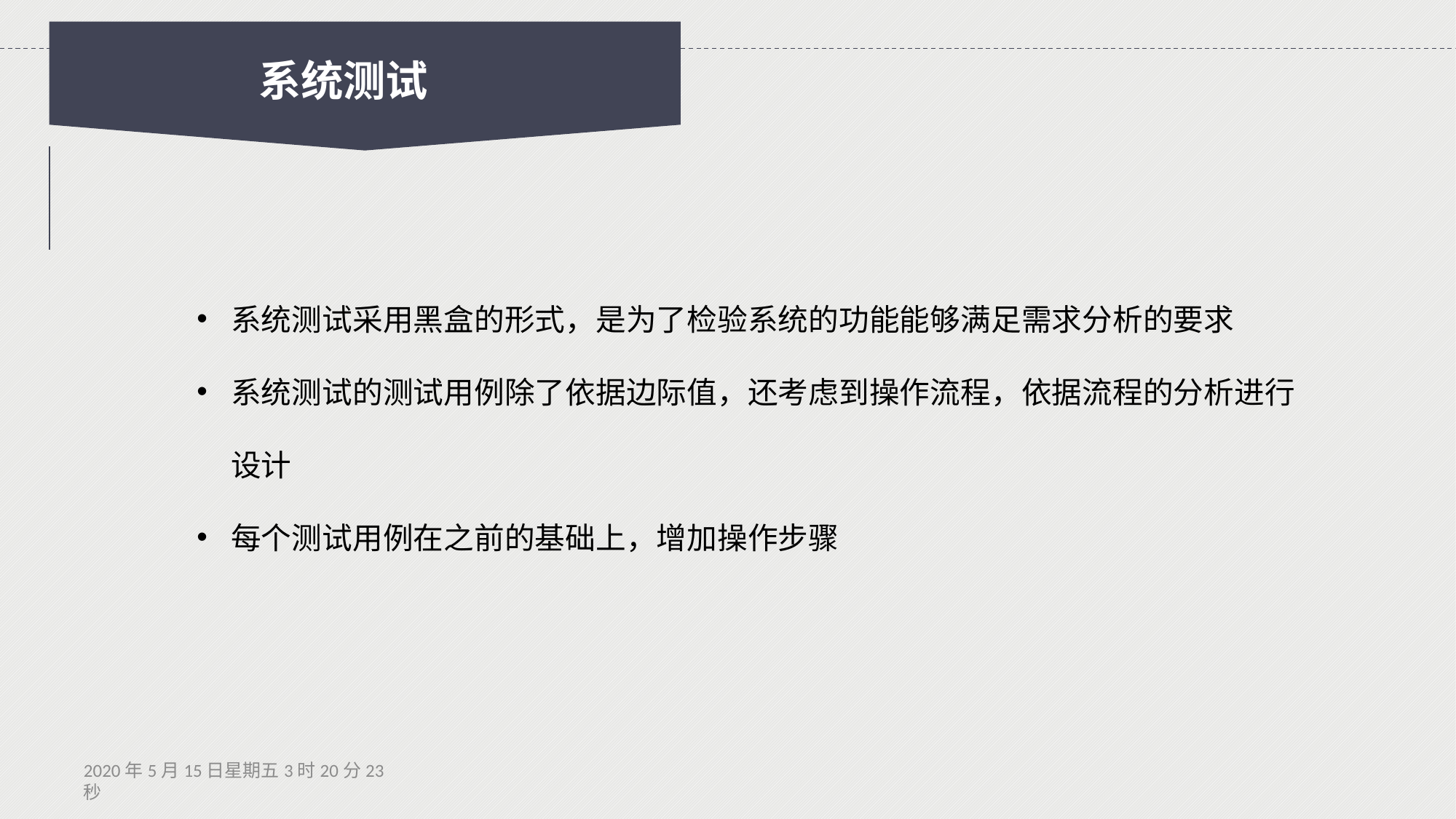

系统测试
系统测试采用黑盒的形式，是为了检验系统的功能能够满足需求分析的要求
系统测试的测试用例除了依据边际值，还考虑到操作流程，依据流程的分析进行设计
每个测试用例在之前的基础上，增加操作步骤
2020年5月15日星期五3时20分23秒